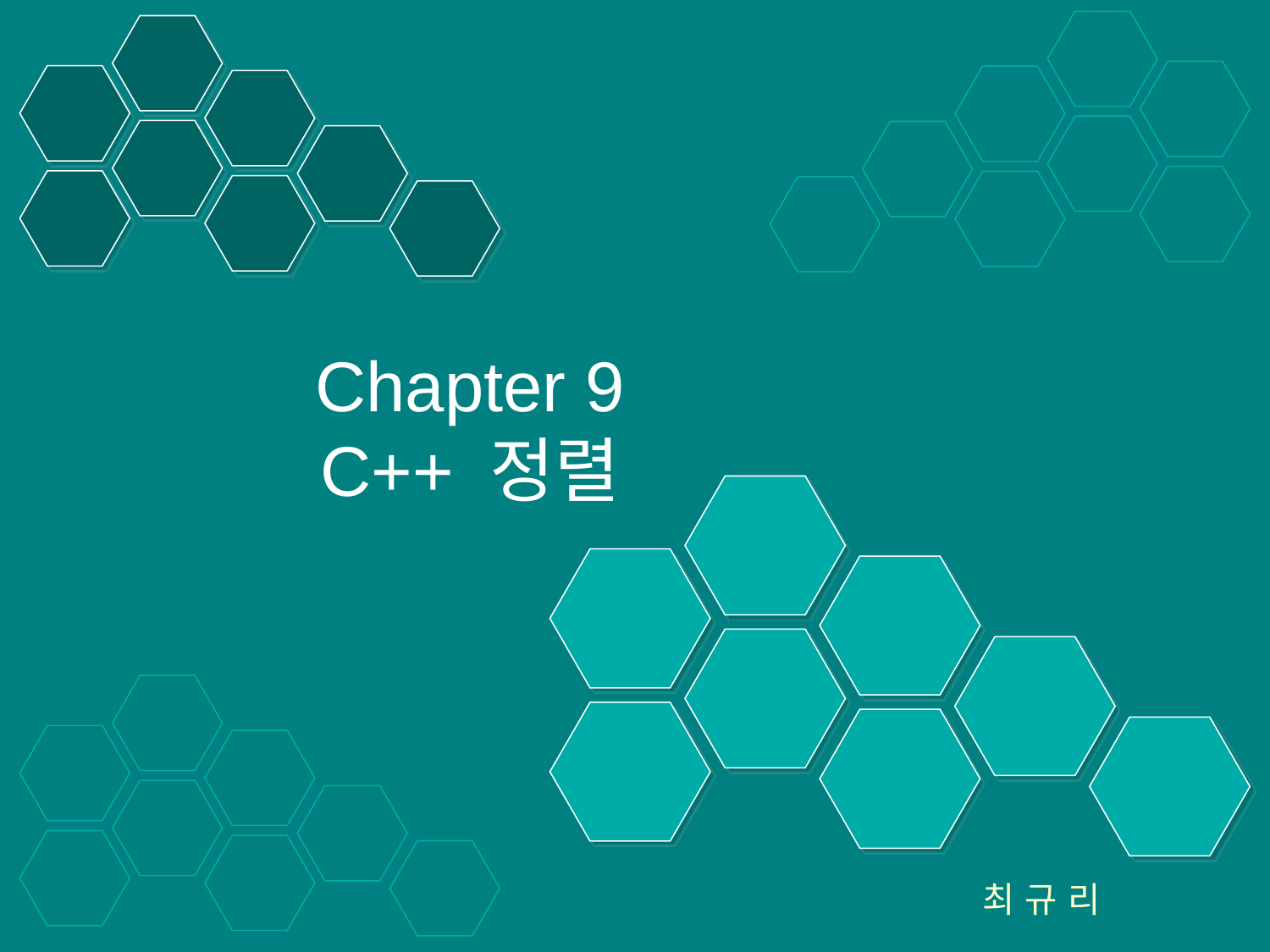

# Chapter 9 C++ 정렬
최 규 리